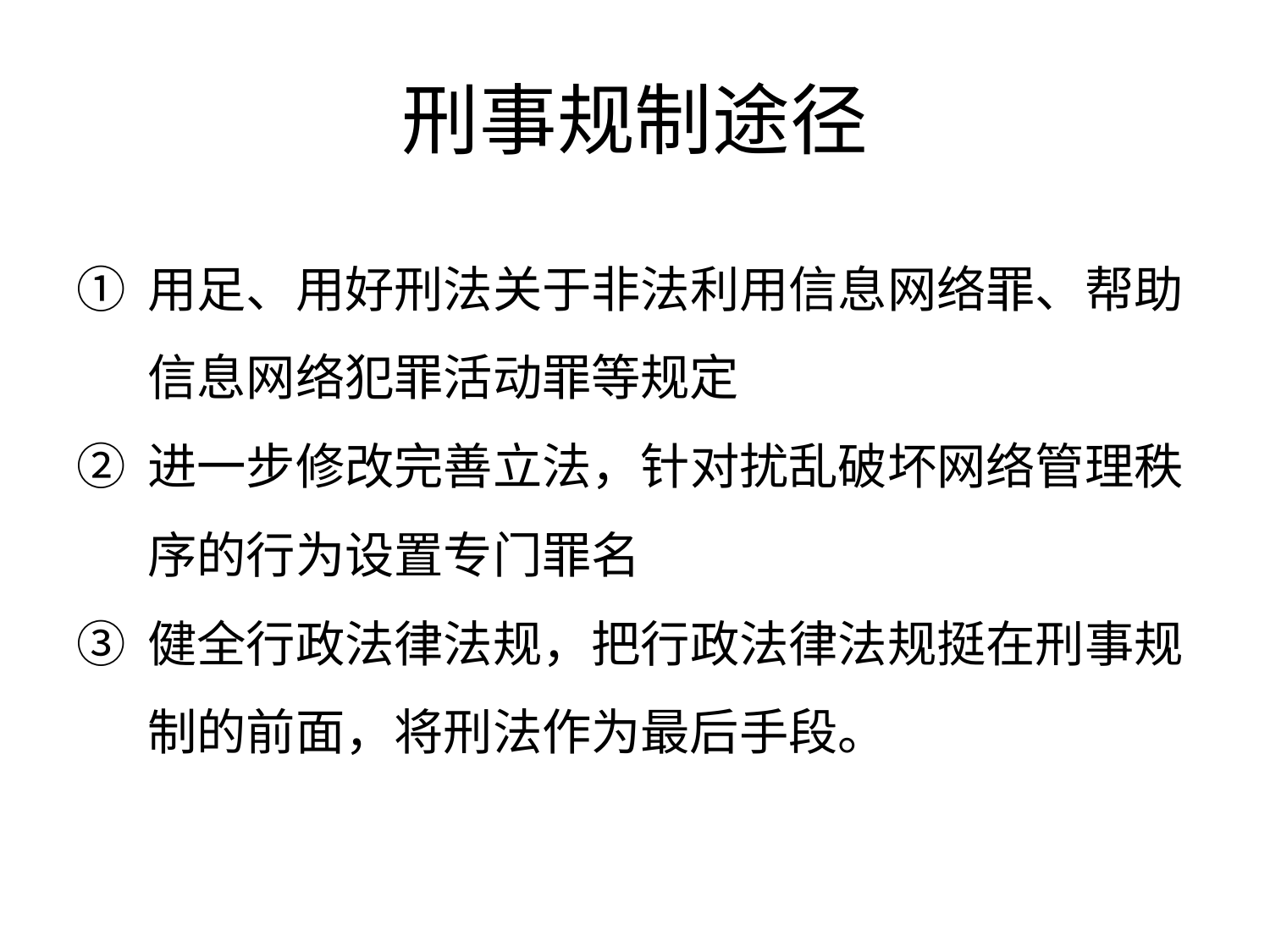

# 刑事规制途径
用足、用好刑法关于非法利用信息网络罪、帮助信息网络犯罪活动罪等规定
进一步修改完善立法，针对扰乱破坏网络管理秩序的行为设置专门罪名
健全行政法律法规，把行政法律法规挺在刑事规制的前面，将刑法作为最后手段。